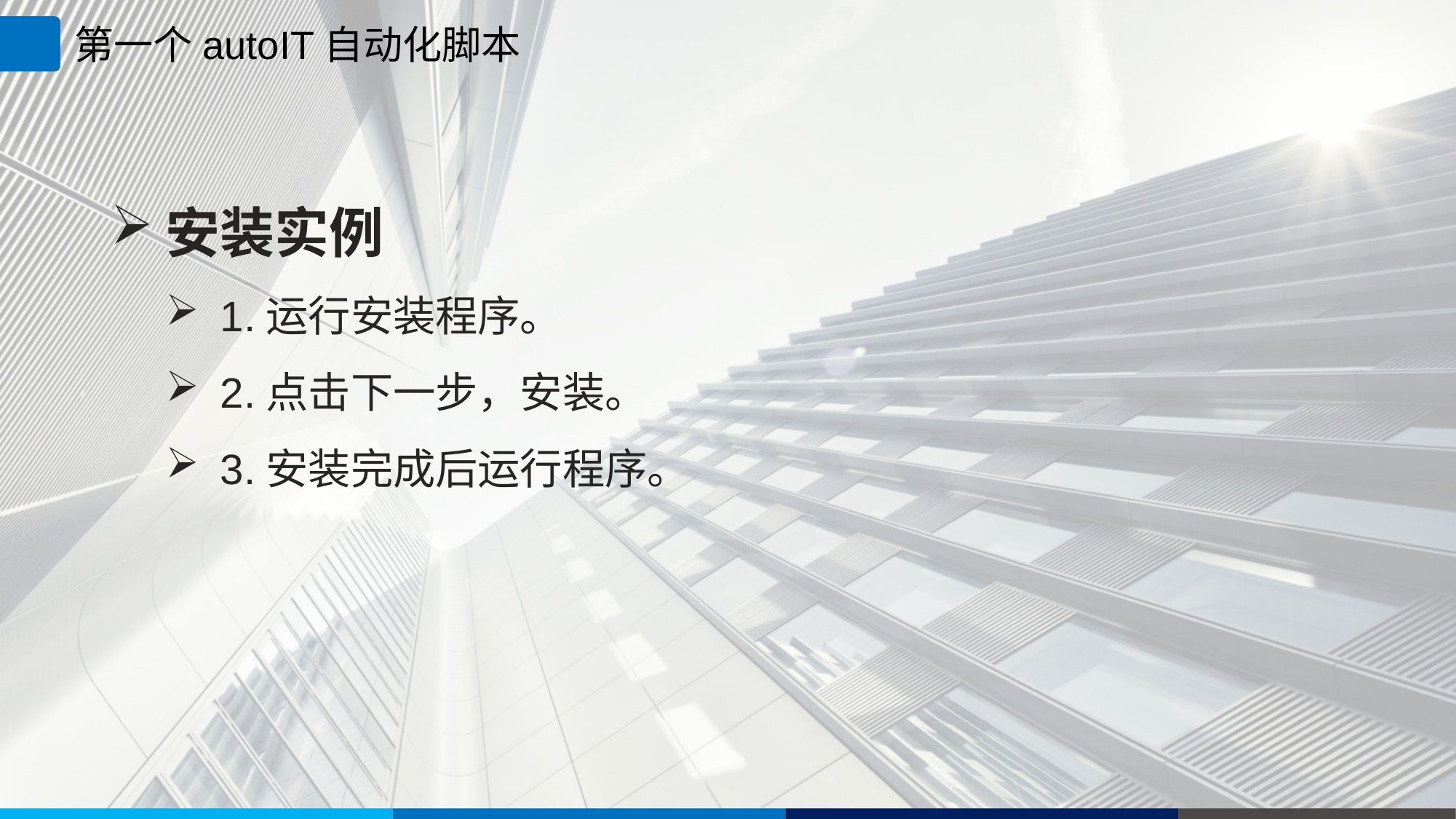

第一个autoIT自动化脚本

安装实例
1.运行安装程序。
2.点击下一步，安装。
3.安装完成后运行程序。